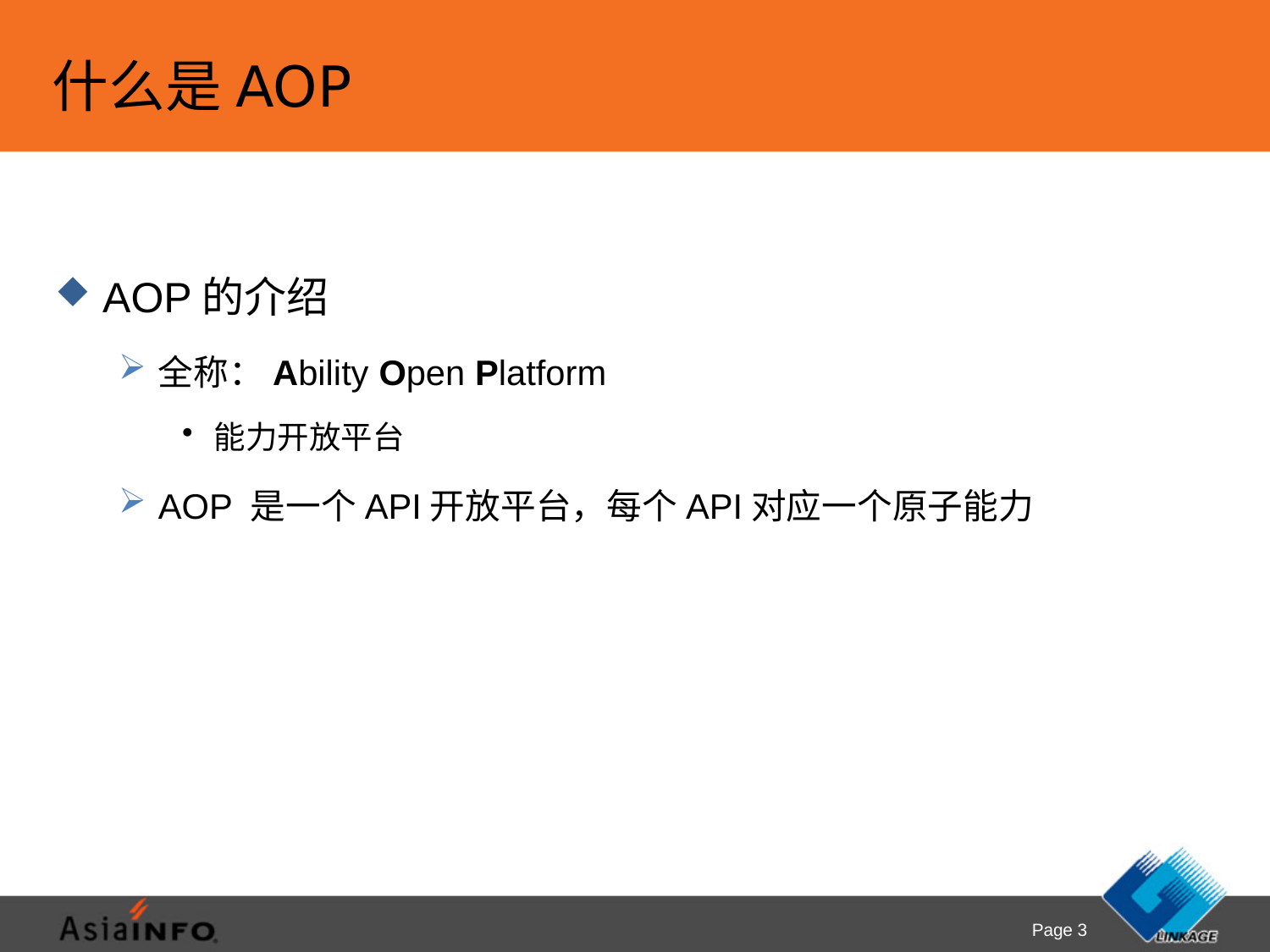

# 什么是AOP

AOP的介绍
全称：Ability Open Platform
能力开放平台
AOP 是一个API开放平台，每个API对应一个原子能力